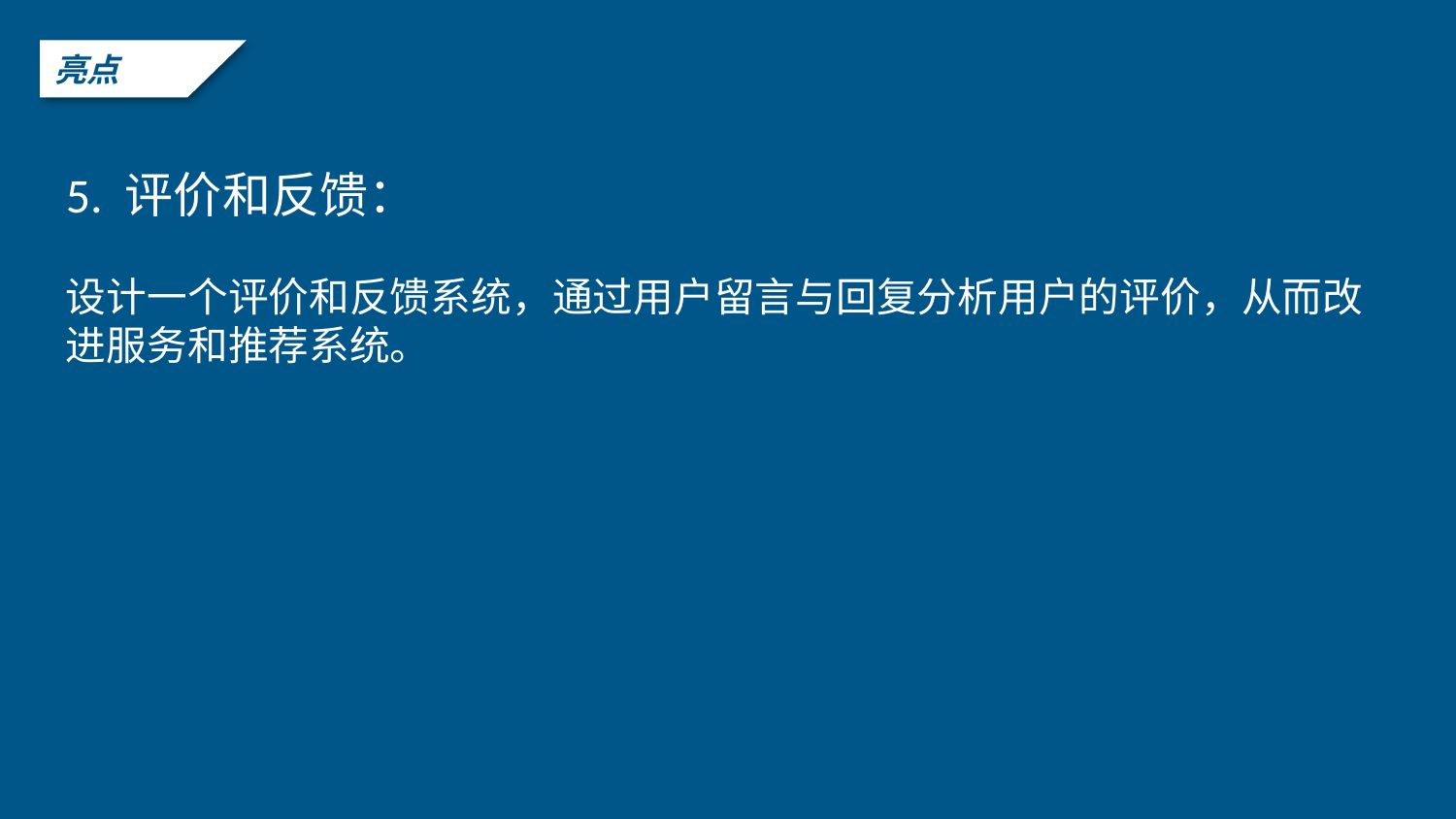

亮点
5. 评价和反馈：

设计一个评价和反馈系统，通过用户留言与回复分析用户的评价，从而改进服务和推荐系统。